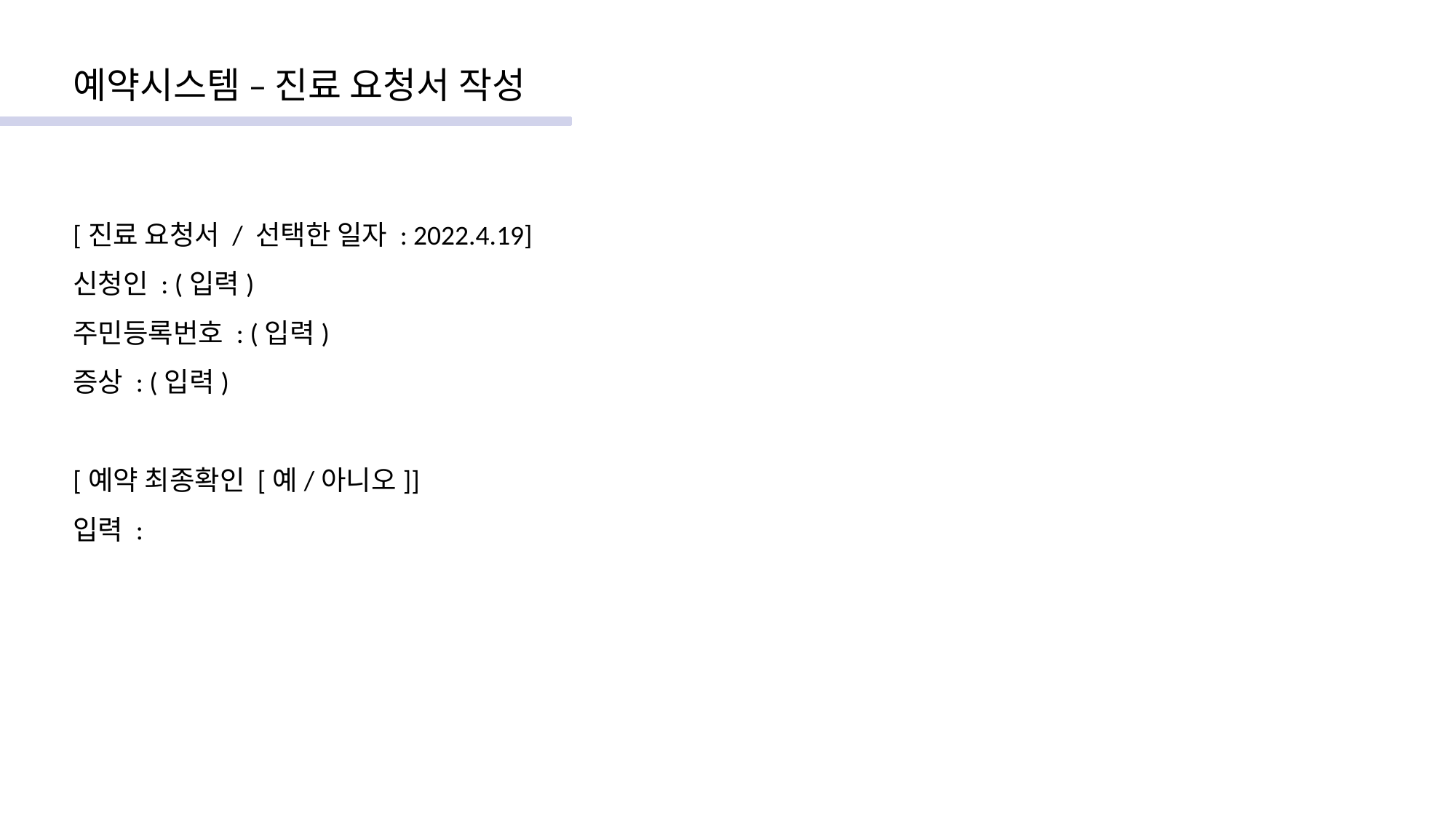

예약시스템 – 진료 요청서 작성

[진료 요청서 / 선택한 일자 : 2022.4.19]
신청인 : (입력)
주민등록번호 : (입력)
증상 : (입력)

[예약 최종확인 [예/아니오]]
입력 :